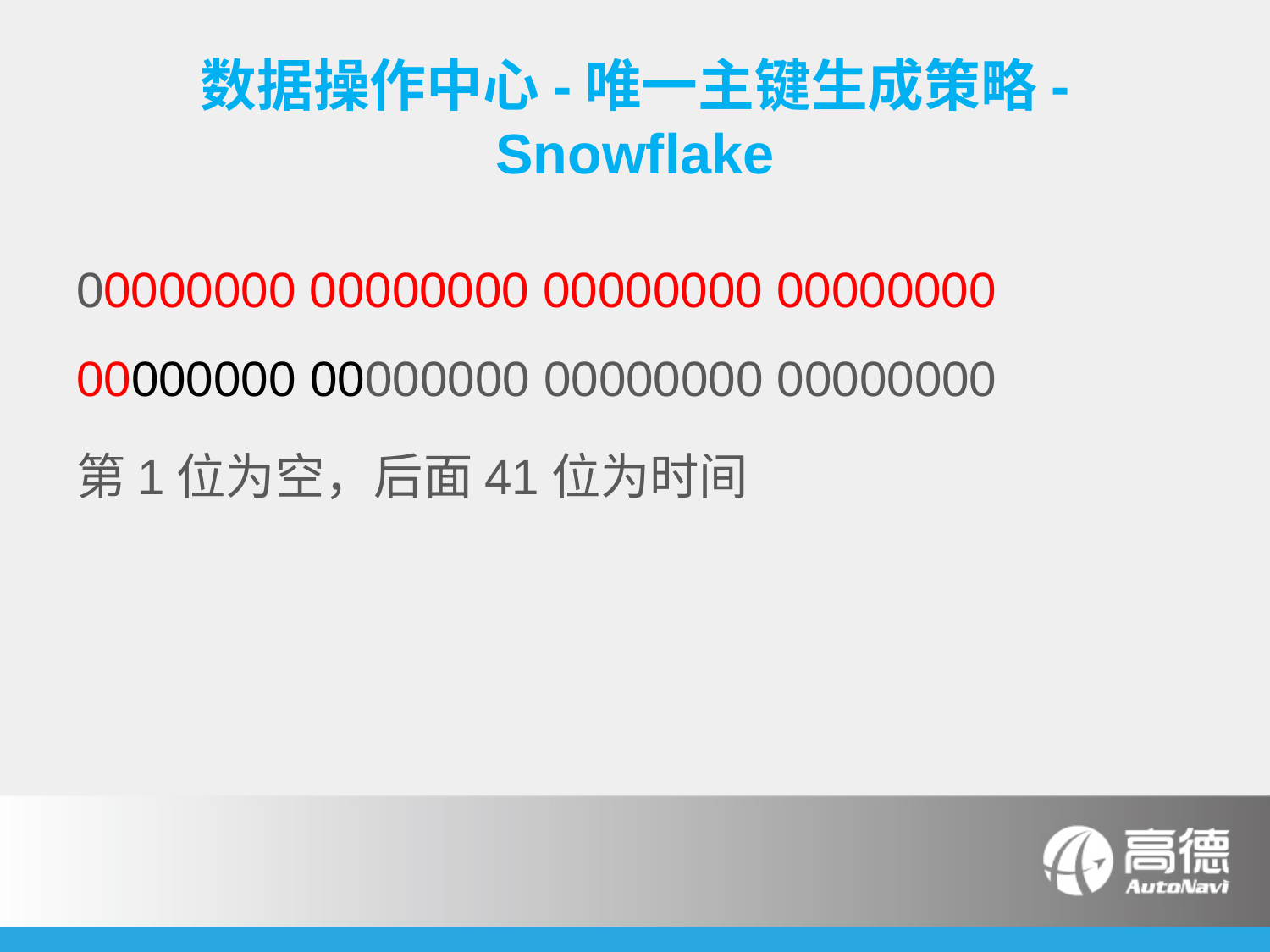

# 数据操作中心-唯一主键生成策略-Snowflake
00000000 00000000 00000000 00000000 00000000 00000000 00000000 00000000
第1位为空，后面41位为时间